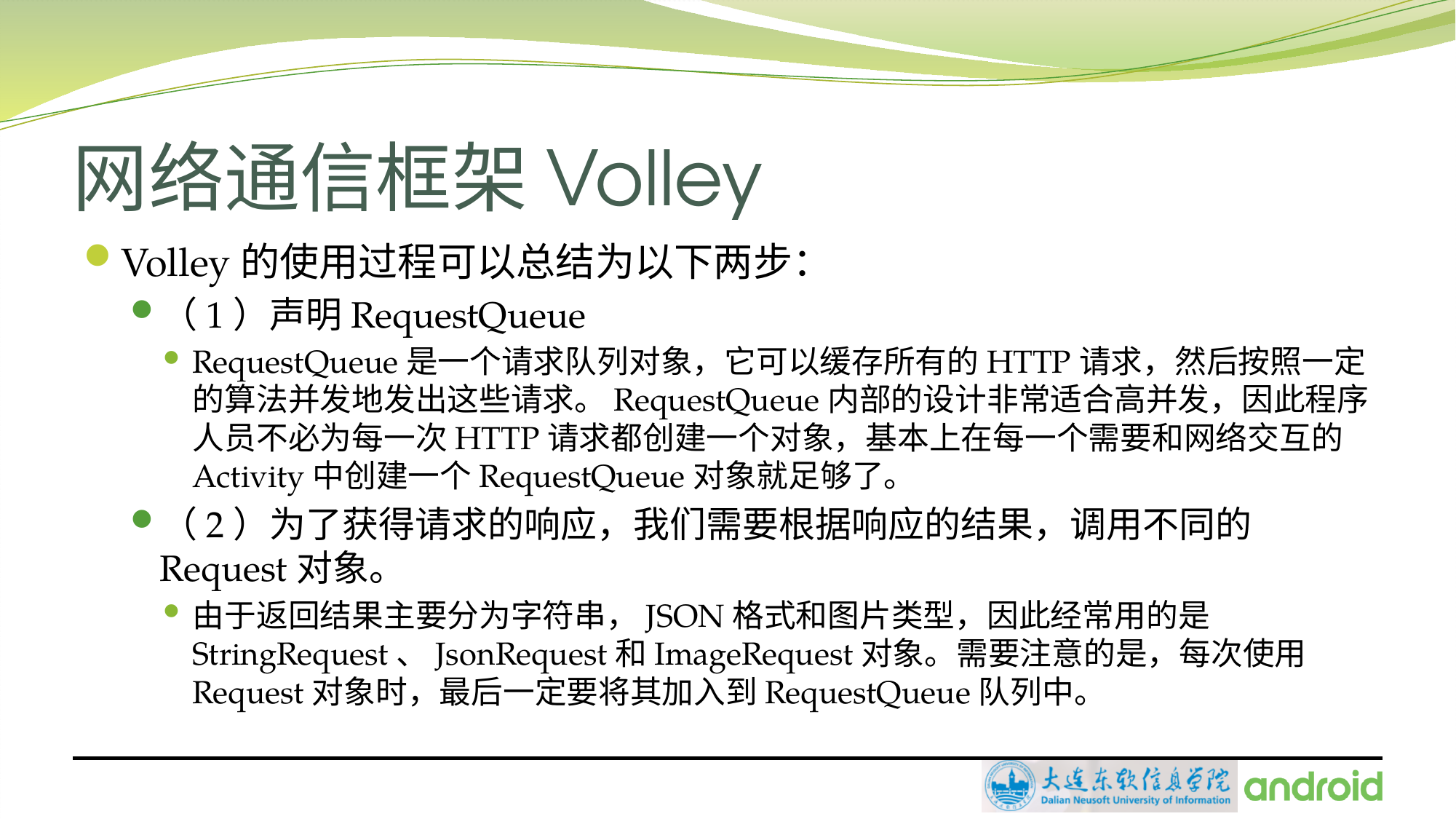

# 网络通信框架Volley
Volley的使用过程可以总结为以下两步：
（1）声明RequestQueue
RequestQueue是一个请求队列对象，它可以缓存所有的HTTP请求，然后按照一定的算法并发地发出这些请求。RequestQueue内部的设计非常适合高并发，因此程序人员不必为每一次HTTP请求都创建一个对象，基本上在每一个需要和网络交互的Activity中创建一个RequestQueue对象就足够了。
（2）为了获得请求的响应，我们需要根据响应的结果，调用不同的Request对象。
由于返回结果主要分为字符串，JSON格式和图片类型，因此经常用的是StringRequest、JsonRequest和ImageRequest对象。需要注意的是，每次使用Request对象时，最后一定要将其加入到RequestQueue队列中。